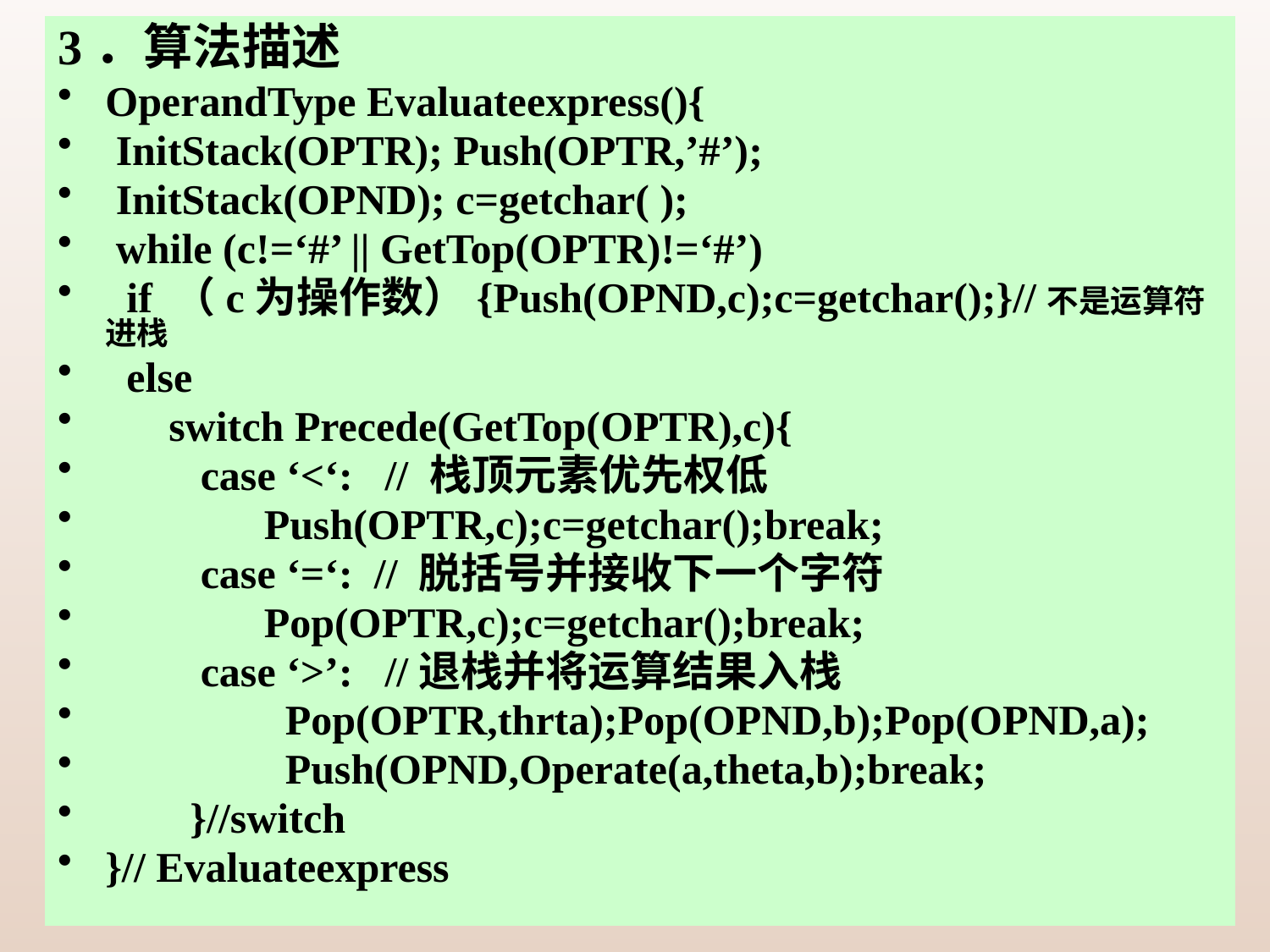

3．算法描述
OperandType Evaluateexpress(){
 InitStack(OPTR); Push(OPTR,’#’);
 InitStack(OPND); c=getchar( );
 while (c!=‘#’ || GetTop(OPTR)!=‘#’)
  if （c为操作数）{Push(OPND,c);c=getchar();}//不是运算符进栈
  else
      switch Precede(GetTop(OPTR),c){
         case ‘<‘:   // 栈顶元素优先权低
               Push(OPTR,c);c=getchar();break;
         case ‘=‘:  // 脱括号并接收下一个字符
               Pop(OPTR,c);c=getchar();break;
         case ‘>’:   //退栈并将运算结果入栈
                 Pop(OPTR,thrta);Pop(OPND,b);Pop(OPND,a);
                 Push(OPND,Operate(a,theta,b);break;
        }//switch
}// Evaluateexpress